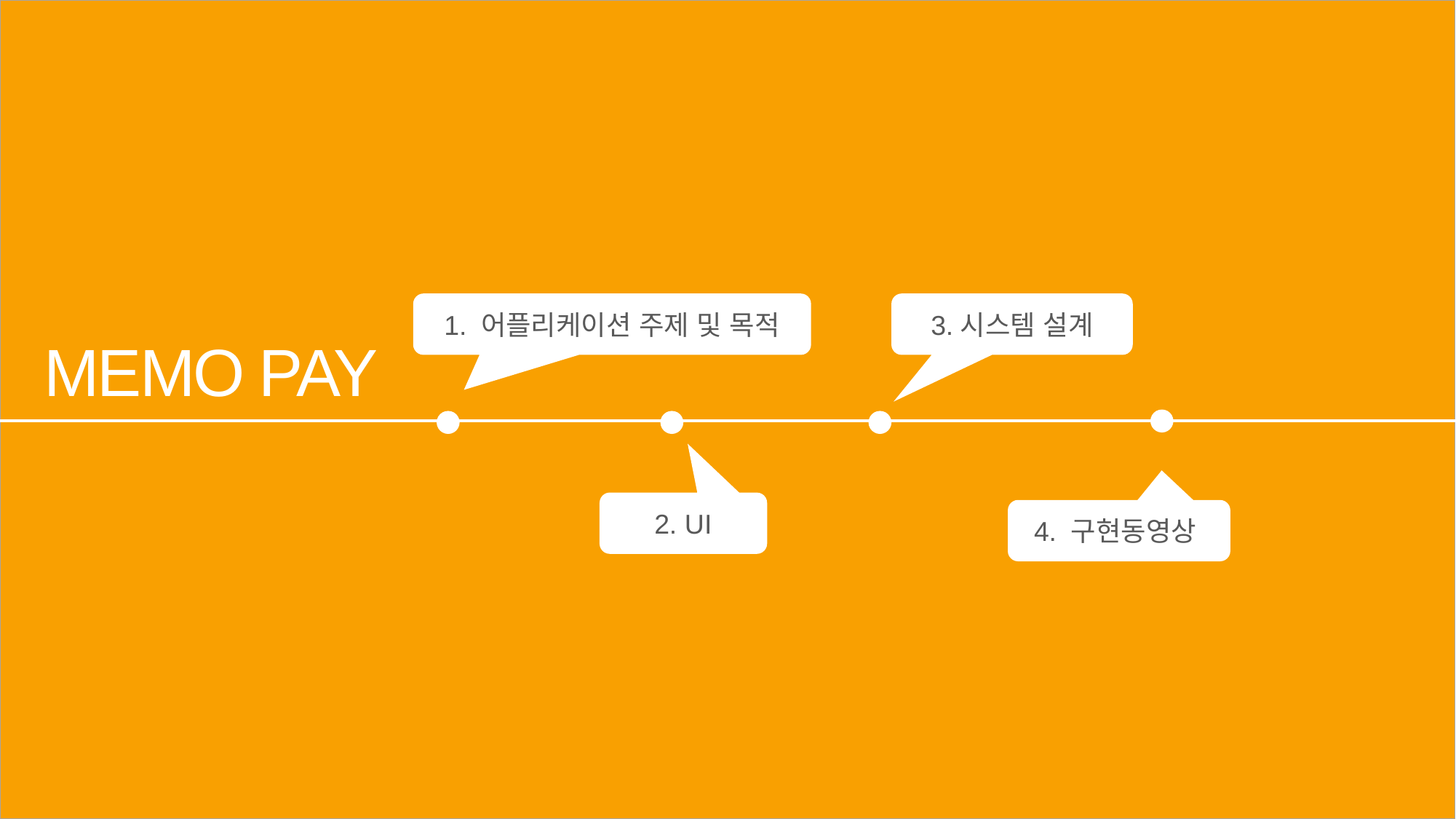

1. 어플리케이션 주제 및 목적
3.시스템 설계

2. UI
4. 구현동영상
MEMO PAY